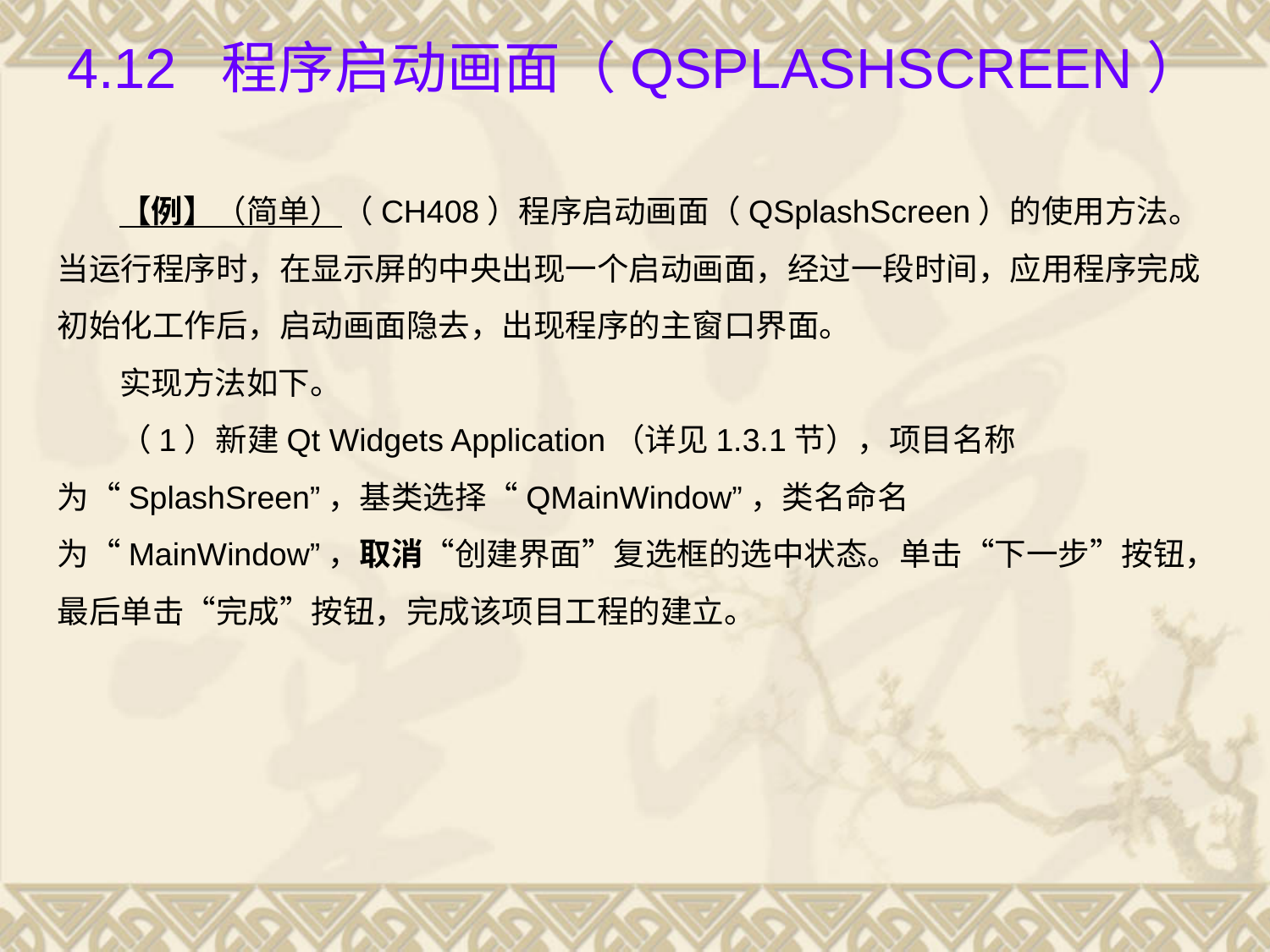

# 4.12  程序启动画面（QSplashScreen）
【例】（简单）（CH408）程序启动画面（QSplashScreen）的使用方法。当运行程序时，在显示屏的中央出现一个启动画面，经过一段时间，应用程序完成初始化工作后，启动画面隐去，出现程序的主窗口界面。
实现方法如下。
（1）新建Qt Widgets Application（详见1.3.1节），项目名称为“SplashSreen”，基类选择“QMainWindow”，类名命名为“MainWindow”，取消“创建界面”复选框的选中状态。单击“下一步”按钮，最后单击“完成”按钮，完成该项目工程的建立。